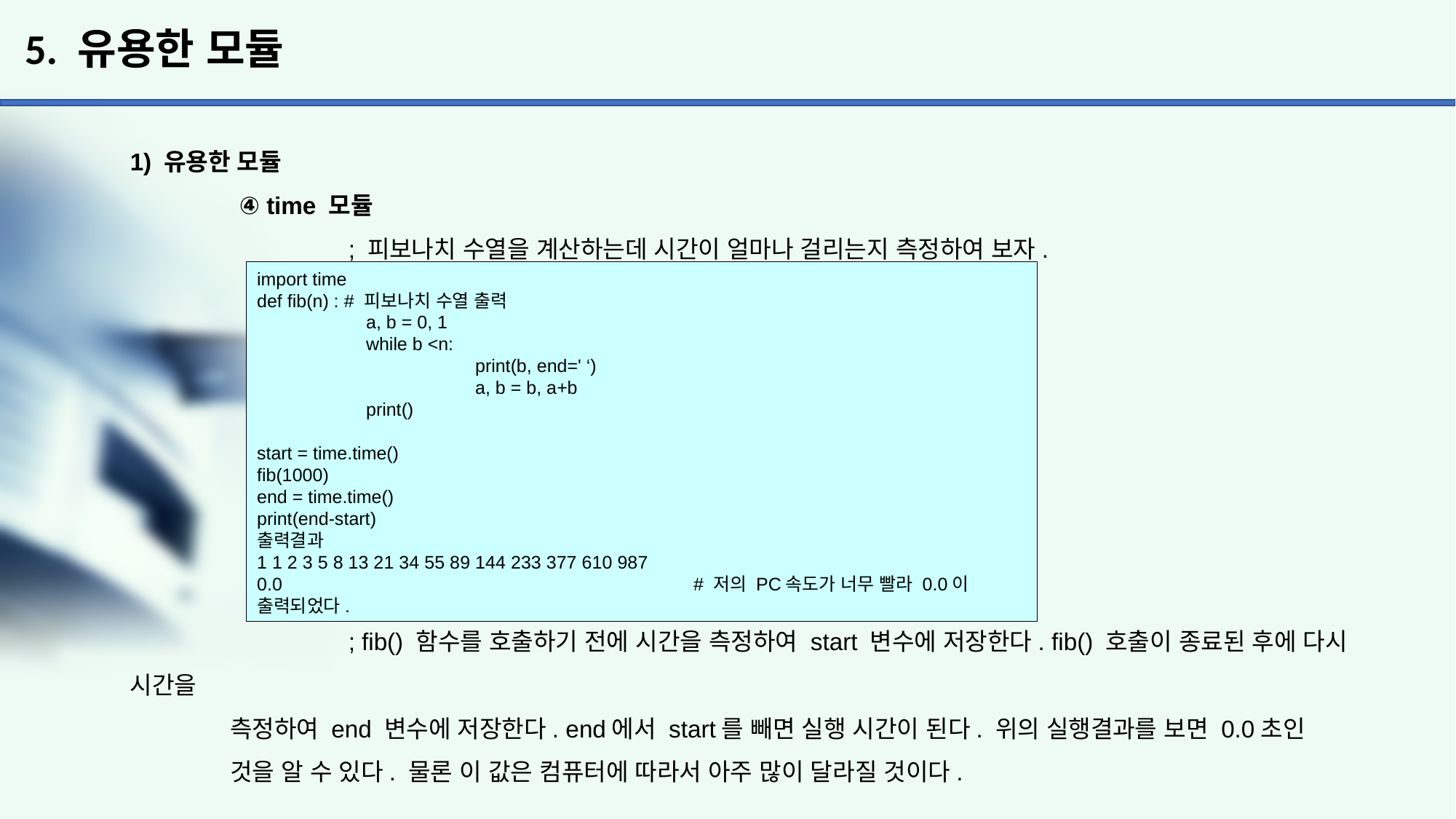

# 5. 유용한 모듈
1) 유용한 모듈
	④ time 모듈
		; 피보나치 수열을 계산하는데 시간이 얼마나 걸리는지 측정하여 보자.

		; fib() 함수를 호출하기 전에 시간을 측정하여 start 변수에 저장한다. fib() 호출이 종료된 후에 다시 시간을
              측정하여 end 변수에 저장한다. end에서 start를 빼면 실행 시간이 된다. 위의 실행결과를 보면 0.0초인
              것을 알 수 있다. 물론 이 값은 컴퓨터에 따라서 아주 많이 달라질 것이다.
import time
def fib(n) : # 피보나치 수열 출력
	a, b = 0, 1
	while b <n:
		print(b, end=' ‘)
		a, b = b, a+b
	print()

start = time.time()
fib(1000)
end = time.time()
print(end-start)
출력결과
1 1 2 3 5 8 13 21 34 55 89 144 233 377 610 987
0.0				# 저의 PC속도가 너무 빨라 0.0이 출력되었다.